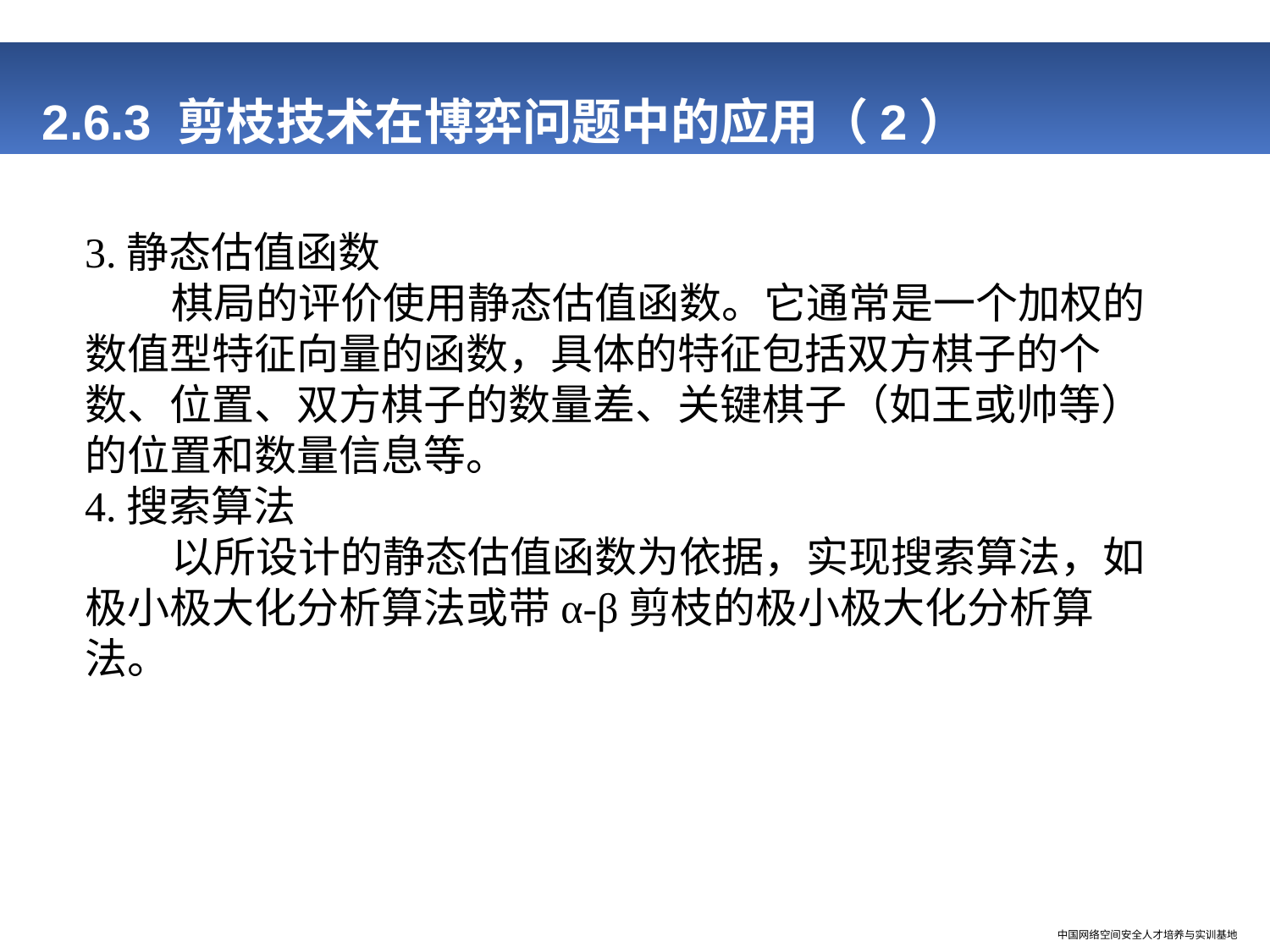

# 2.6.3 剪枝技术在博弈问题中的应用（2）
3.静态估值函数
        棋局的评价使用静态估值函数。它通常是一个加权的数值型特征向量的函数，具体的特征包括双方棋子的个数、位置、双方棋子的数量差、关键棋子（如王或帅等）的位置和数量信息等。
4.搜索算法
        以所设计的静态估值函数为依据，实现搜索算法，如极小极大化分析算法或带α-β剪枝的极小极大化分析算法。